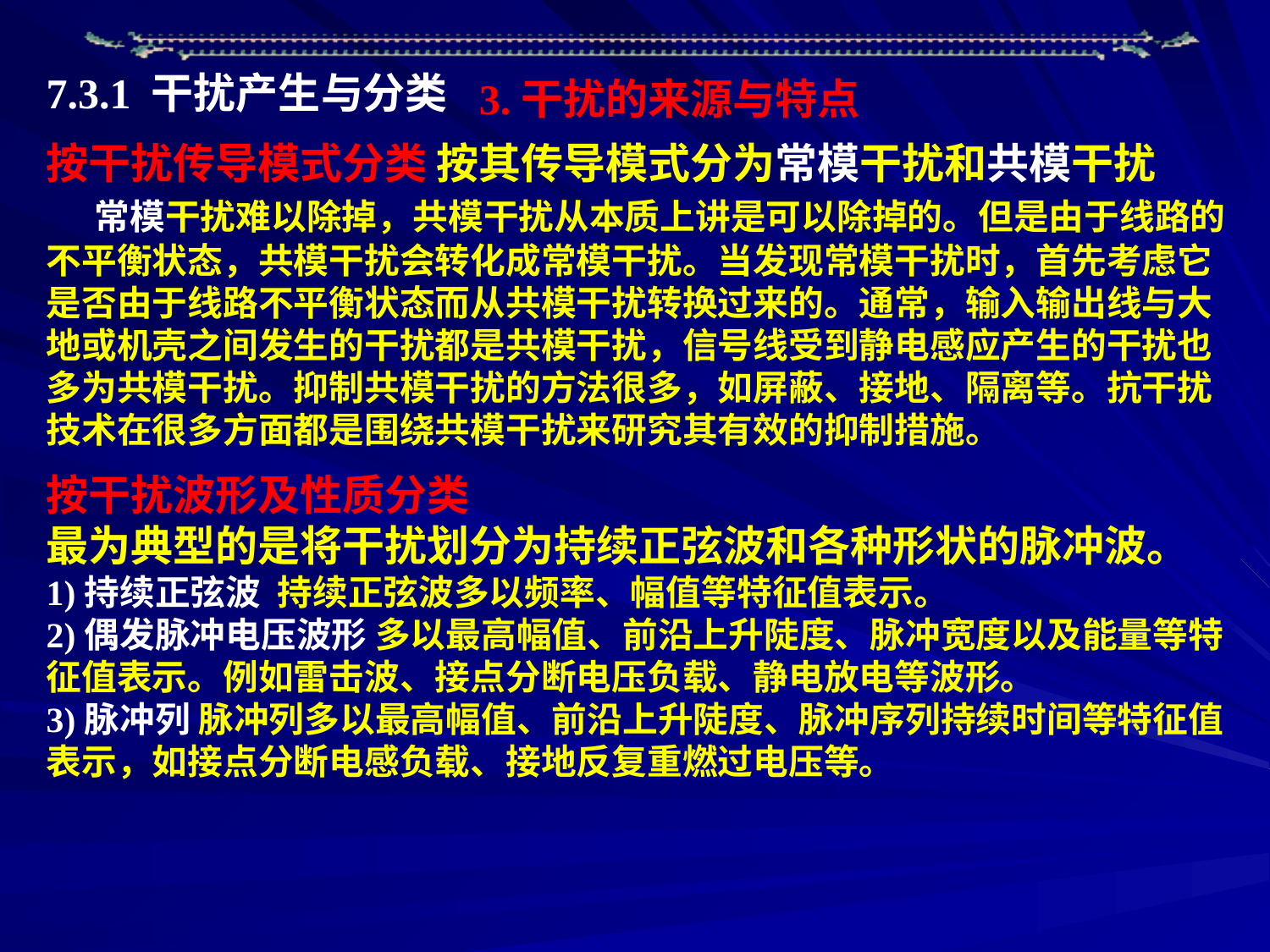

7.3.1 干扰产生与分类
3.干扰的来源与特点
按干扰传导模式分类 按其传导模式分为常模干扰和共模干扰
    常模干扰难以除掉，共模干扰从本质上讲是可以除掉的。但是由于线路的不平衡状态，共模干扰会转化成常模干扰。当发现常模干扰时，首先考虑它是否由于线路不平衡状态而从共模干扰转换过来的。通常，输入输出线与大地或机壳之间发生的干扰都是共模干扰，信号线受到静电感应产生的干扰也多为共模干扰。抑制共模干扰的方法很多，如屏蔽、接地、隔离等。抗干扰技术在很多方面都是围绕共模干扰来研究其有效的抑制措施。
按干扰波形及性质分类
最为典型的是将干扰划分为持续正弦波和各种形状的脉冲波。
1)持续正弦波  持续正弦波多以频率、幅值等特征值表示。
2)偶发脉冲电压波形 多以最高幅值、前沿上升陡度、脉冲宽度以及能量等特征值表示。例如雷击波、接点分断电压负载、静电放电等波形。
3)脉冲列 脉冲列多以最高幅值、前沿上升陡度、脉冲序列持续时间等特征值表示，如接点分断电感负载、接地反复重燃过电压等。